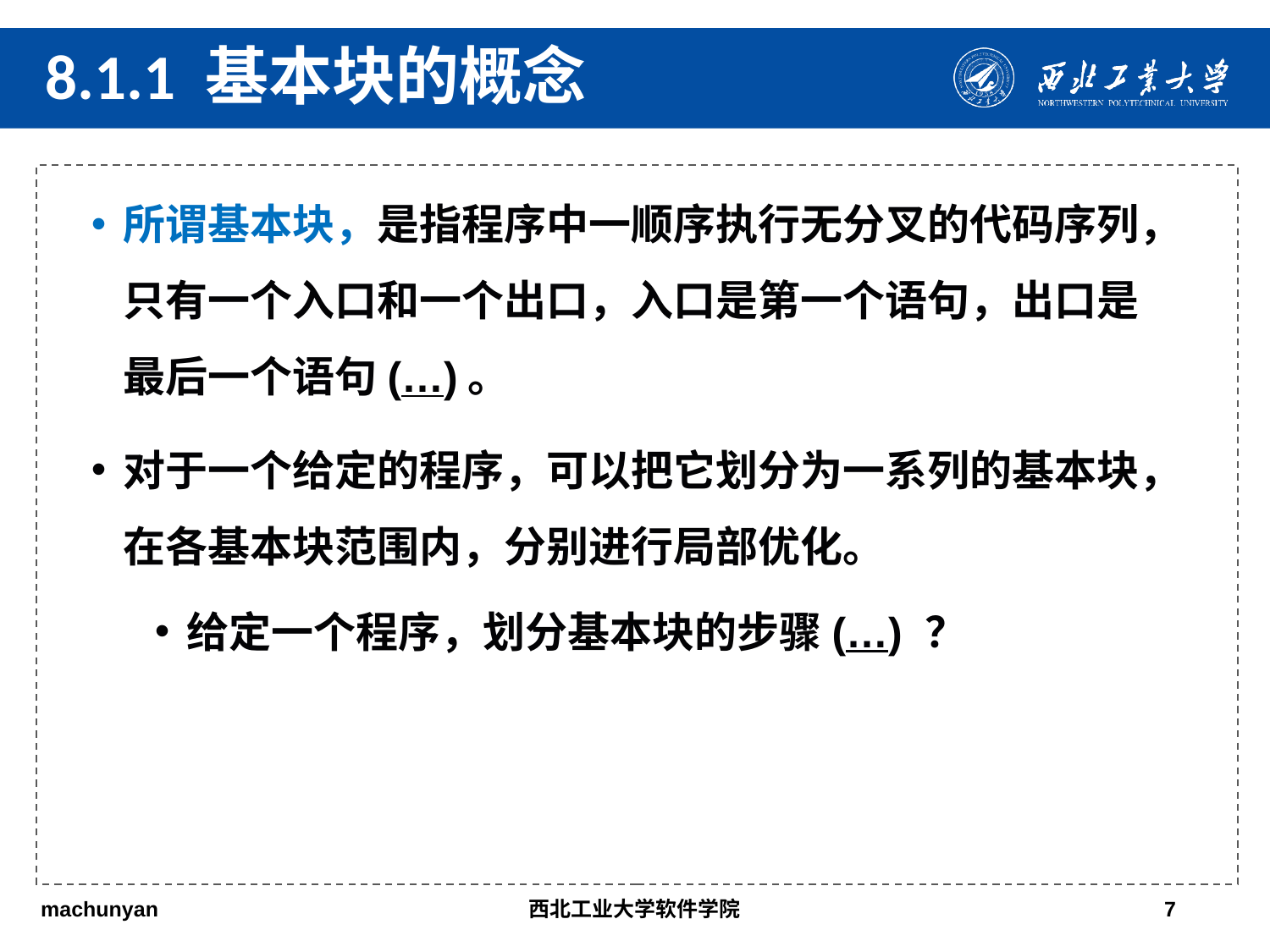

8.1.1 基本块的概念
所谓基本块，是指程序中一顺序执行无分叉的代码序列，只有一个入口和一个出口，入口是第一个语句，出口是最后一个语句(…)。
对于一个给定的程序，可以把它划分为一系列的基本块，在各基本块范围内，分别进行局部优化。
给定一个程序，划分基本块的步骤(…) ？